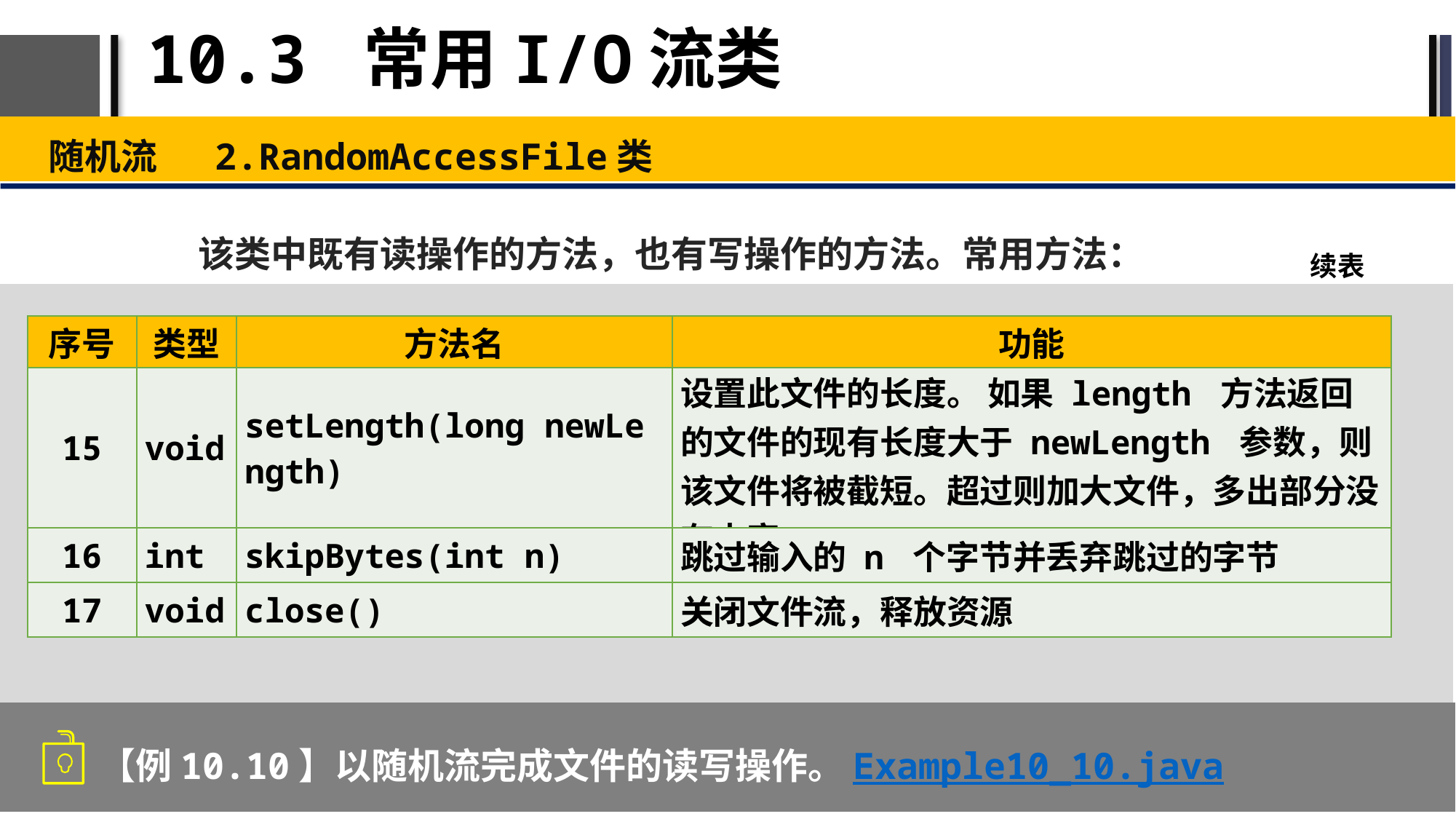

# 10.3 常用I/O流类

随机流      2.RandomAccessFile类

该类中既有读操作的方法，也有写操作的方法。常用方法：
续表

| 序号 | 类型 | 方法名 | 功能 |
| --- | --- | --- | --- |
| 15 | void | setLength(long newLength) | 设置此文件的长度。 如果 length 方法返回的文件的现有长度大于 newLength 参数，则该文件将被截短。超过则加大文件，多出部分没有内容 |
| 16 | int | skipBytes(int n) | 跳过输入的 n 个字节并丢弃跳过的字节 |
| 17 | void | close() | 关闭文件流，释放资源 |

【例10.10】以随机流完成文件的读写操作。Example10_10.java